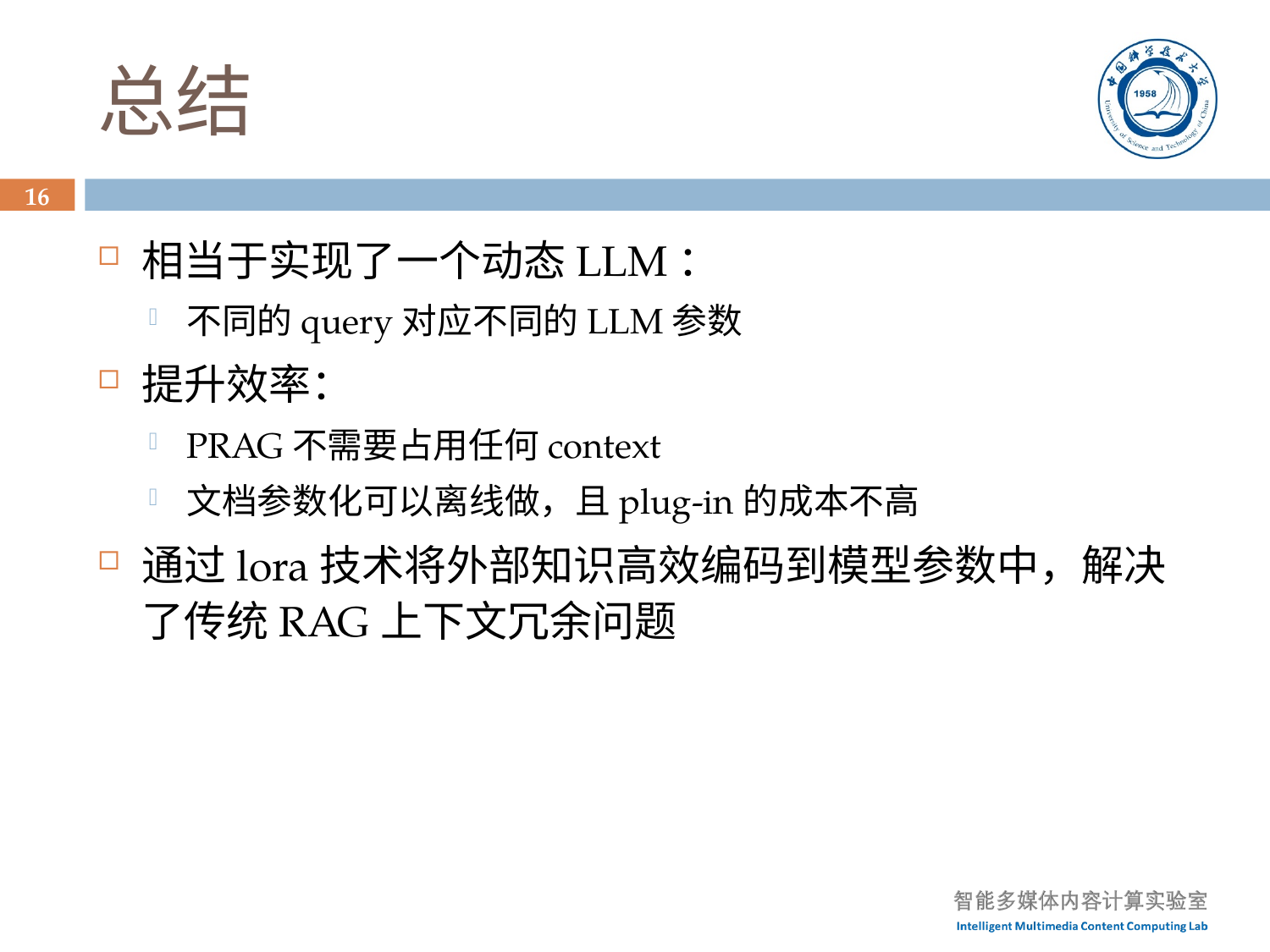

# 总结
16
相当于实现了一个动态LLM：
不同的query对应不同的LLM参数
提升效率：
PRAG不需要占用任何context
文档参数化可以离线做，且plug-in的成本不高
通过lora技术将外部知识高效编码到模型参数中，解决了传统RAG上下文冗余问题